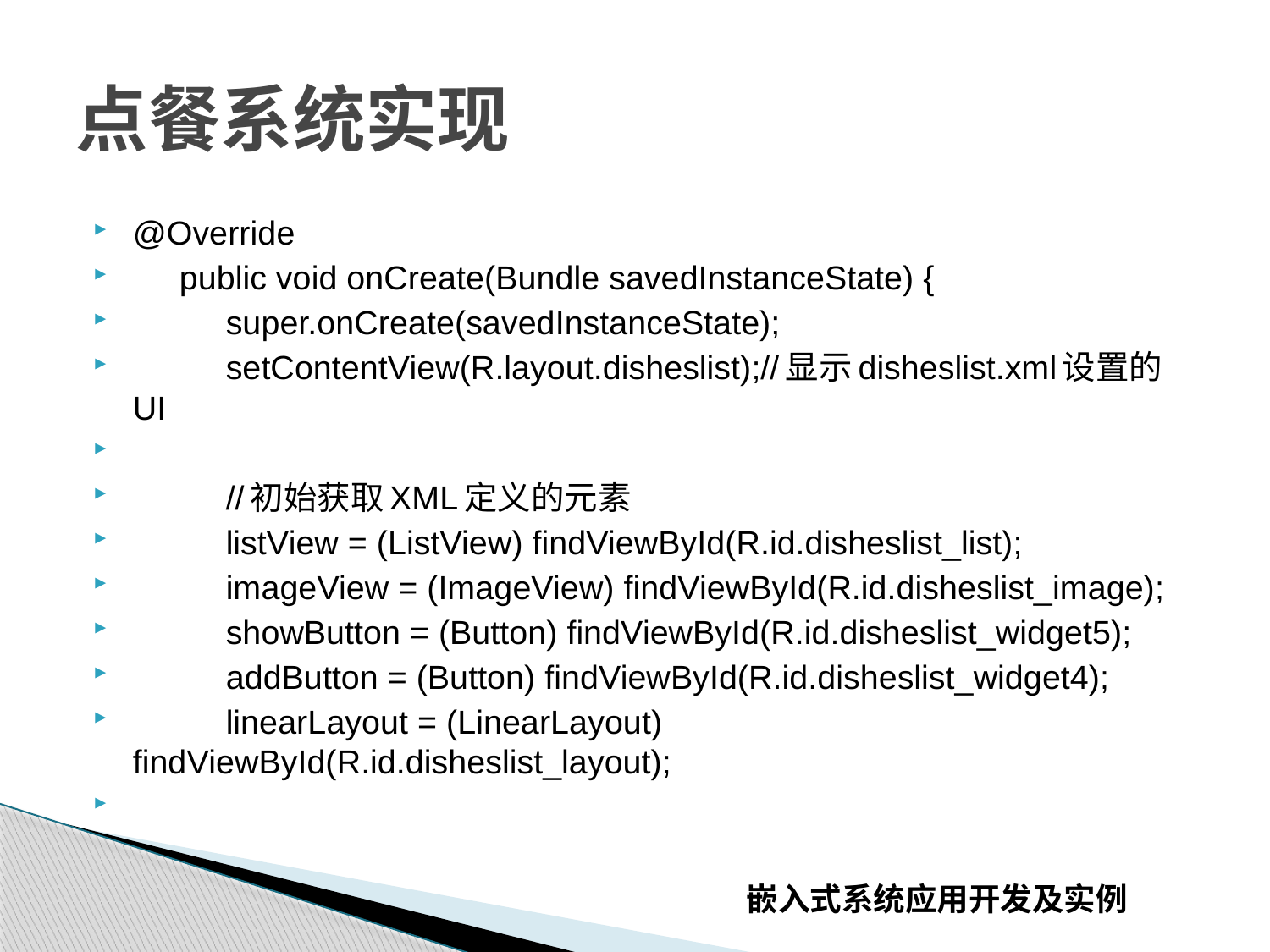

# 点餐系统实现
@Override
     public void onCreate(Bundle savedInstanceState) {
          super.onCreate(savedInstanceState);
          setContentView(R.layout.disheslist);//显示disheslist.xml设置的UI

          //初始获取XML定义的元素
          listView = (ListView) findViewById(R.id.disheslist_list);
          imageView = (ImageView) findViewById(R.id.disheslist_image);
          showButton = (Button) findViewById(R.id.disheslist_widget5);
          addButton = (Button) findViewById(R.id.disheslist_widget4);
          linearLayout = (LinearLayout) findViewById(R.id.disheslist_layout);

嵌入式系统应用开发及实例